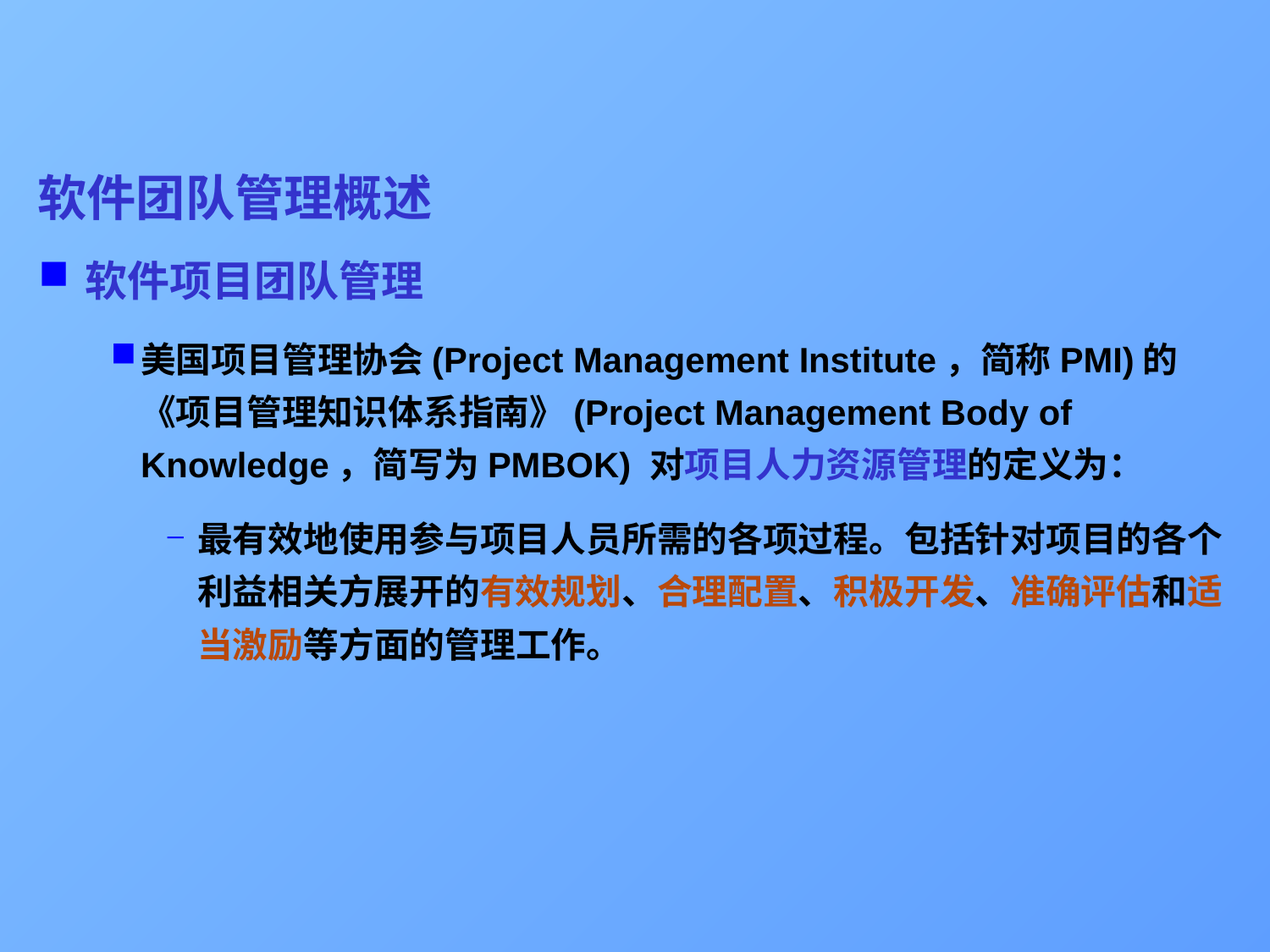

# 软件团队管理概述
软件项目团队管理
美国项目管理协会(Project Management Institute，简称PMI)的《项目管理知识体系指南》(Project Management Body of Knowledge，简写为PMBOK) 对项目人力资源管理的定义为：
最有效地使用参与项目人员所需的各项过程。包括针对项目的各个利益相关方展开的有效规划、合理配置、积极开发、准确评估和适当激励等方面的管理工作。